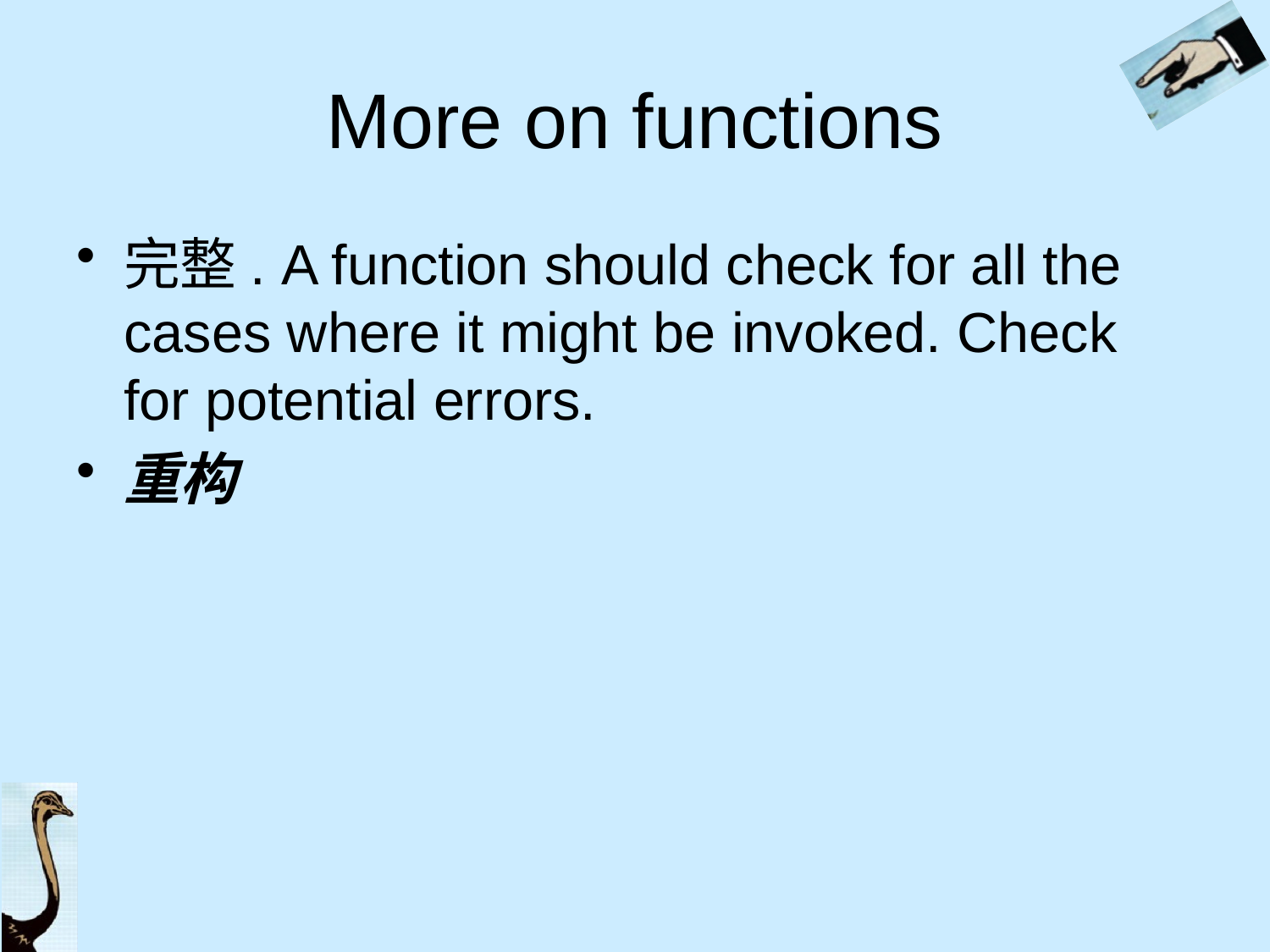

# More on functions
完整. A function should check for all the cases where it might be invoked. Check for potential errors.
重构